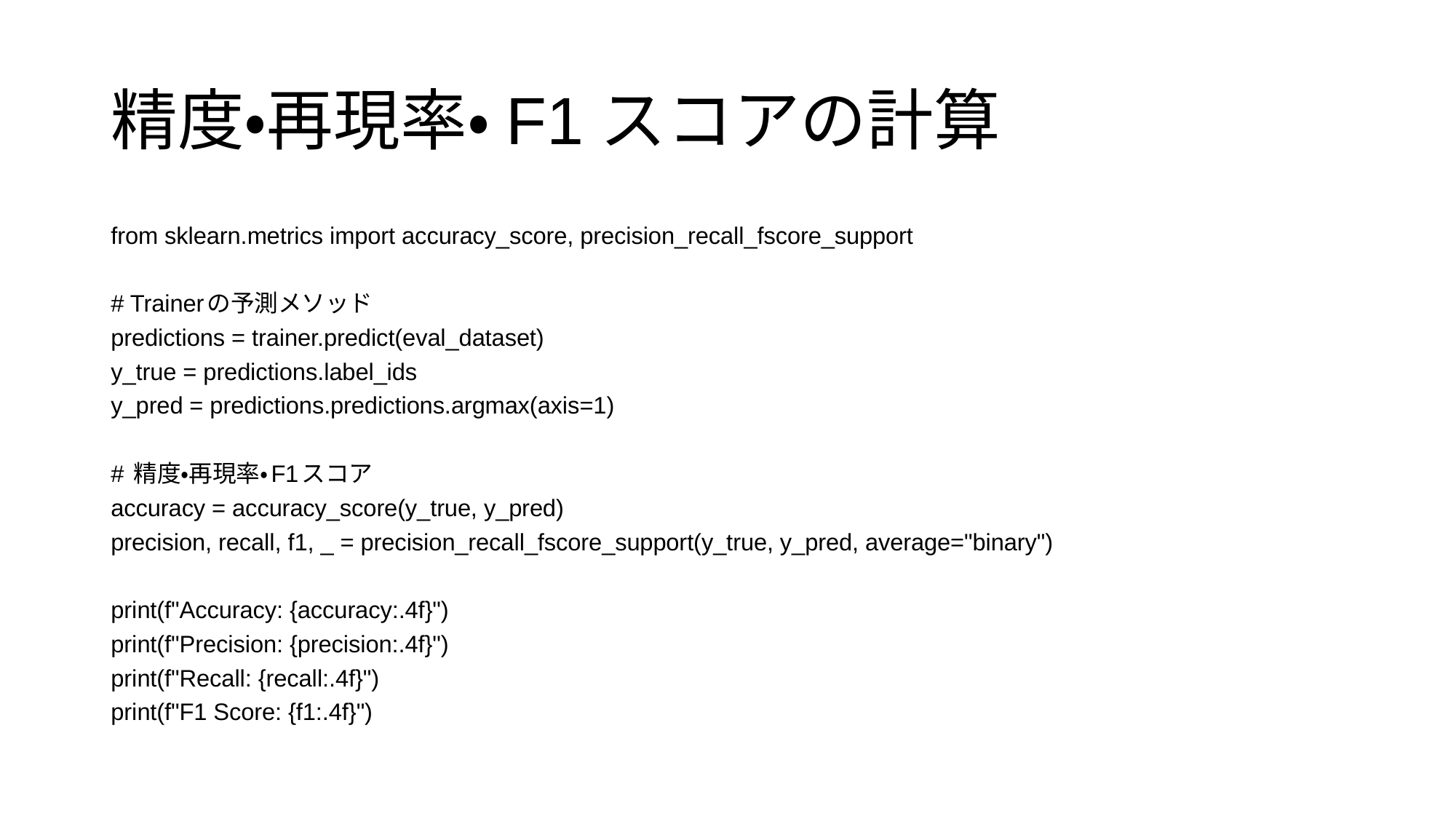

# 精度・再現率・F1スコアの計算
from sklearn.metrics import accuracy_score, precision_recall_fscore_support

# Trainerの予測メソッド
predictions = trainer.predict(eval_dataset)
y_true = predictions.label_ids
y_pred = predictions.predictions.argmax(axis=1)

# 精度・再現率・F1スコア
accuracy = accuracy_score(y_true, y_pred)
precision, recall, f1, _ = precision_recall_fscore_support(y_true, y_pred, average="binary")

print(f"Accuracy: {accuracy:.4f}")
print(f"Precision: {precision:.4f}")
print(f"Recall: {recall:.4f}")
print(f"F1 Score: {f1:.4f}")